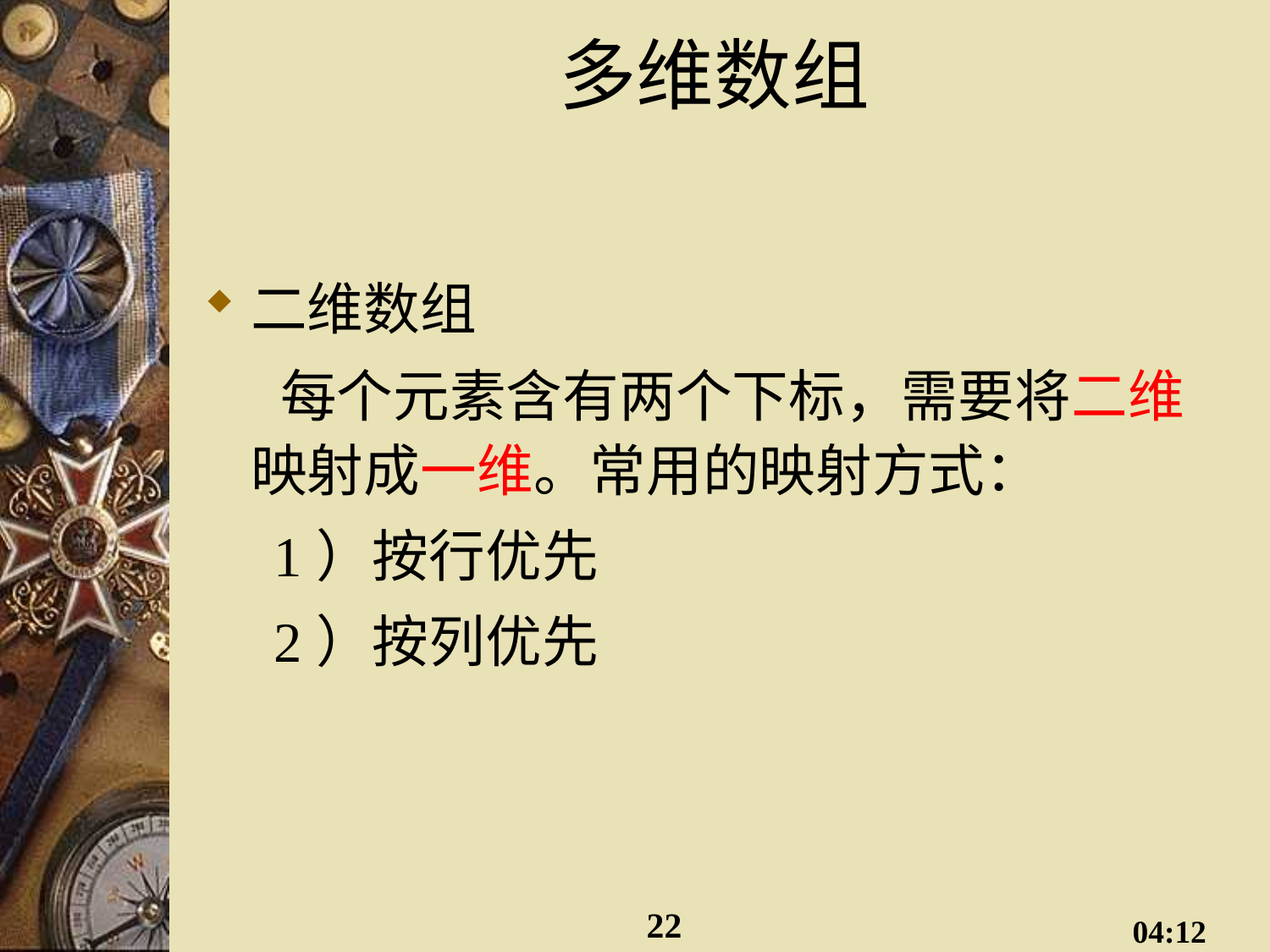

# 多维数组
二维数组
     每个元素含有两个下标，需要将二维映射成一维。常用的映射方式：
     1）按行优先
     2）按列优先